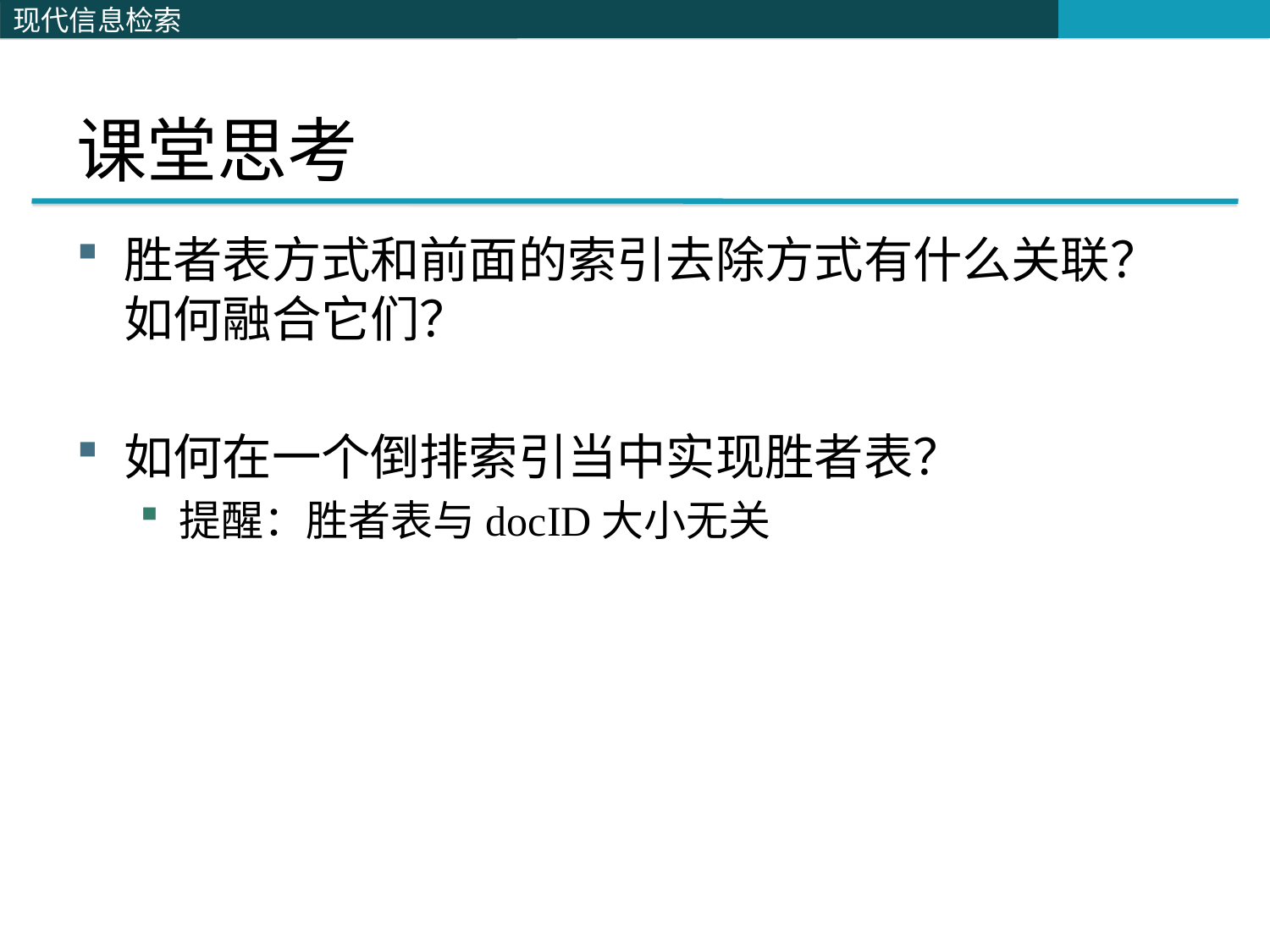

# 课堂思考
胜者表方式和前面的索引去除方式有什么关联？如何融合它们？

如何在一个倒排索引当中实现胜者表？
提醒：胜者表与docID大小无关